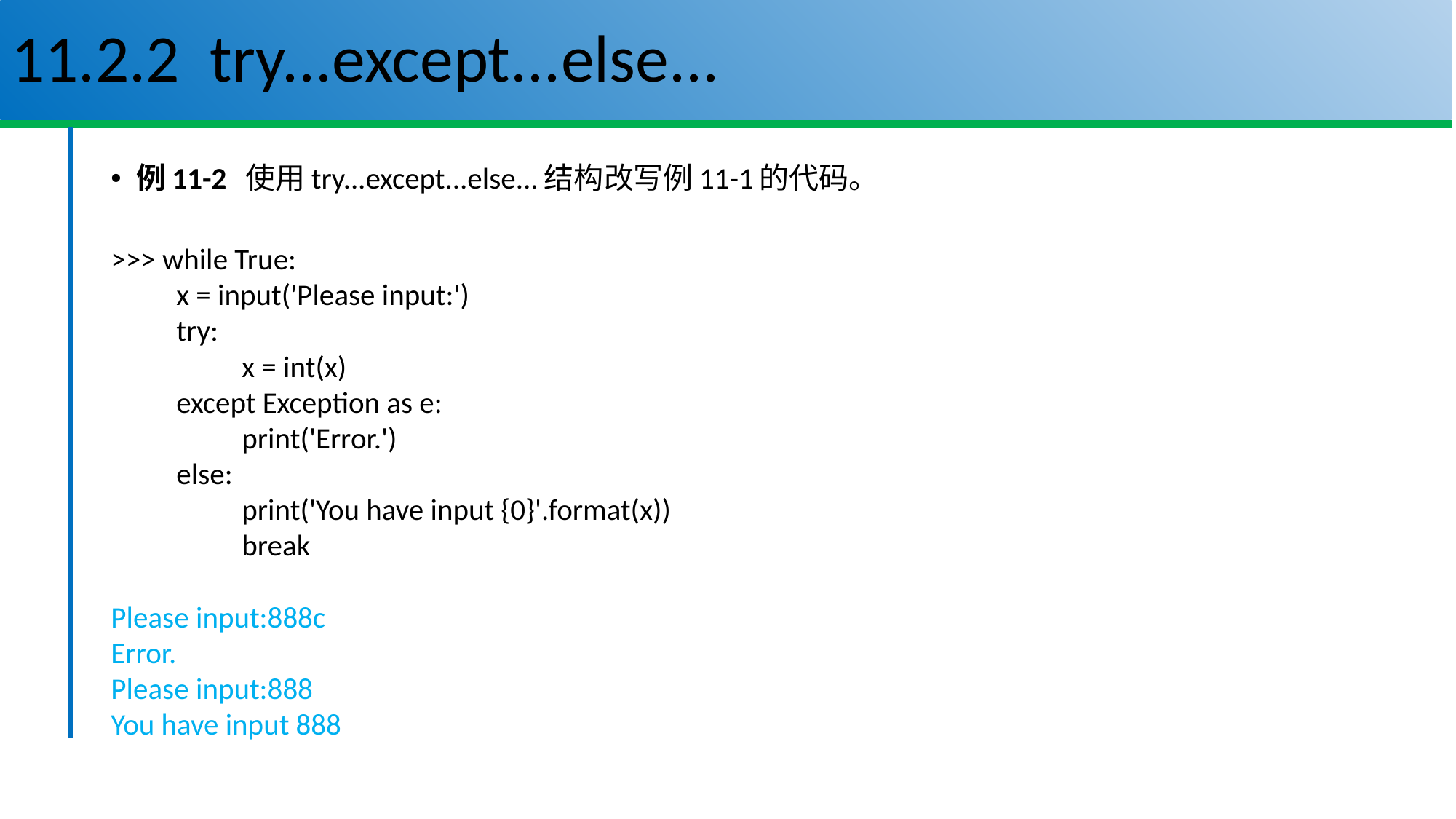

# 11.2.2  try...except...else...
例11-2  使用try...except...else...结构改写例11-1的代码。

>>> while True:
    x = input('Please input:')
    try:
        x = int(x)
    except Exception as e:
        print('Error.')
    else:
        print('You have input {0}'.format(x))
        break

Please input:888c
Error.
Please input:888
You have input 888